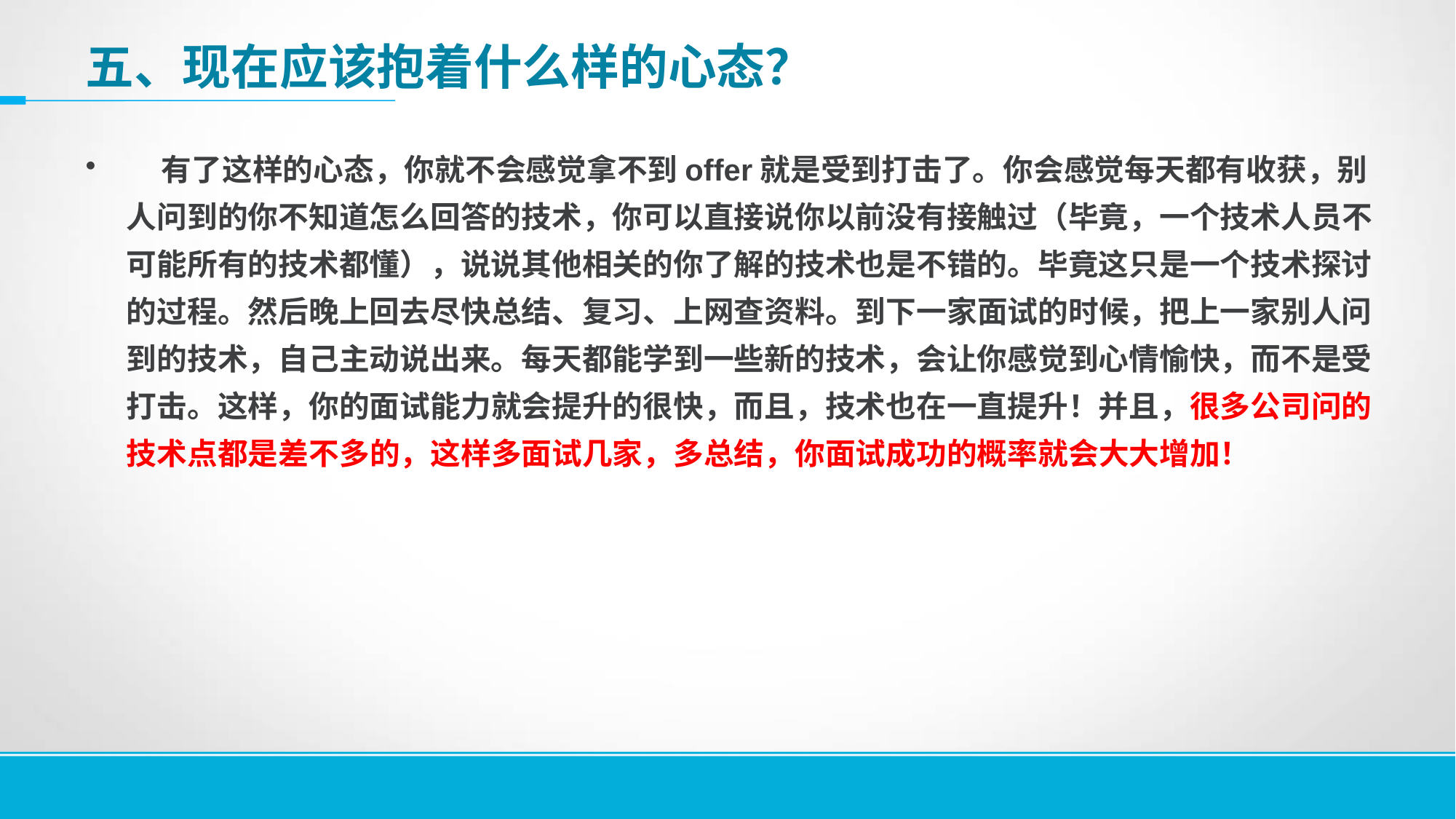

# 五、现在应该抱着什么样的心态？
    有了这样的心态，你就不会感觉拿不到offer就是受到打击了。你会感觉每天都有收获，别人问到的你不知道怎么回答的技术，你可以直接说你以前没有接触过（毕竟，一个技术人员不可能所有的技术都懂），说说其他相关的你了解的技术也是不错的。毕竟这只是一个技术探讨的过程。然后晚上回去尽快总结、复习、上网查资料。到下一家面试的时候，把上一家别人问到的技术，自己主动说出来。每天都能学到一些新的技术，会让你感觉到心情愉快，而不是受打击。这样，你的面试能力就会提升的很快，而且，技术也在一直提升！并且，很多公司问的技术点都是差不多的，这样多面试几家，多总结，你面试成功的概率就会大大增加！